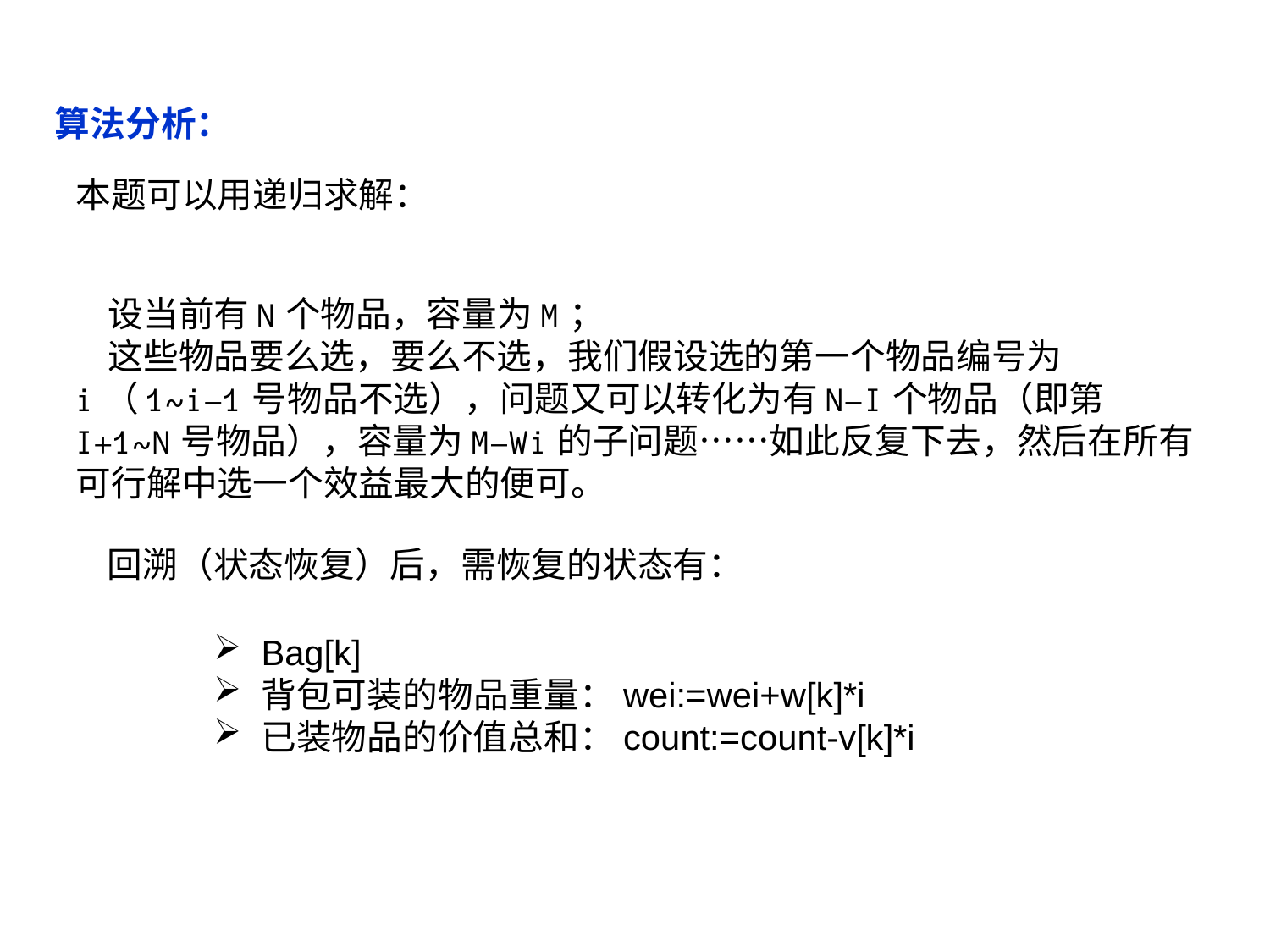

算法分析：
本题可以用递归求解：
   设当前有N个物品，容量为M；
   这些物品要么选，要么不选，我们假设选的第一个物品编号为i（1~i-1号物品不选），问题又可以转化为有N-I个物品（即第I+1~N号物品），容量为M-Wi的子问题……如此反复下去，然后在所有可行解中选一个效益最大的便可。
回溯（状态恢复）后，需恢复的状态有：
Bag[k]
背包可装的物品重量：wei:=wei+w[k]*i
已装物品的价值总和：count:=count-v[k]*i